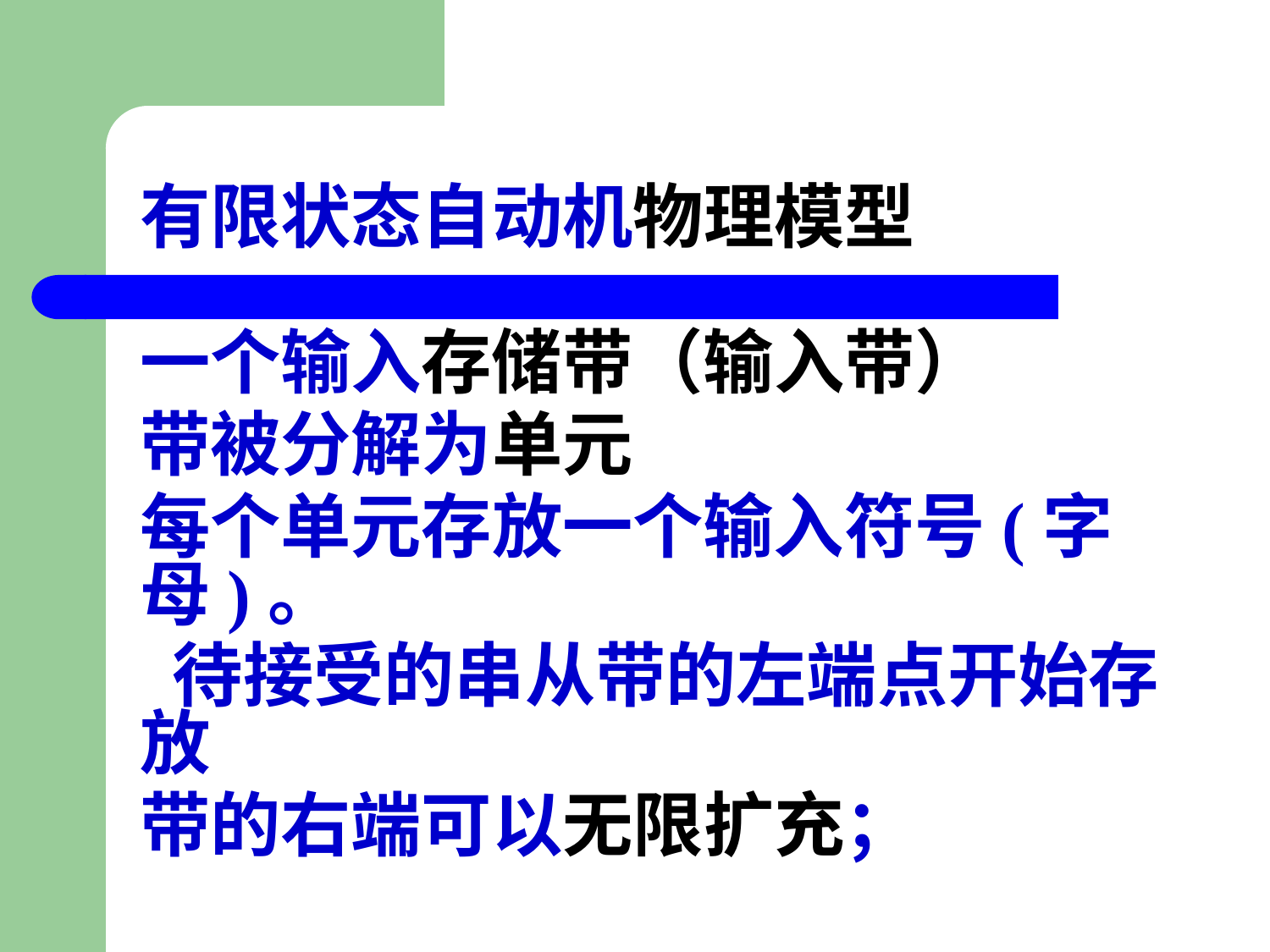

# 有限状态自动机物理模型
一个输入存储带（输入带）
带被分解为单元
每个单元存放一个输入符号(字母)。
 待接受的串从带的左端点开始存放
带的右端可以无限扩充；